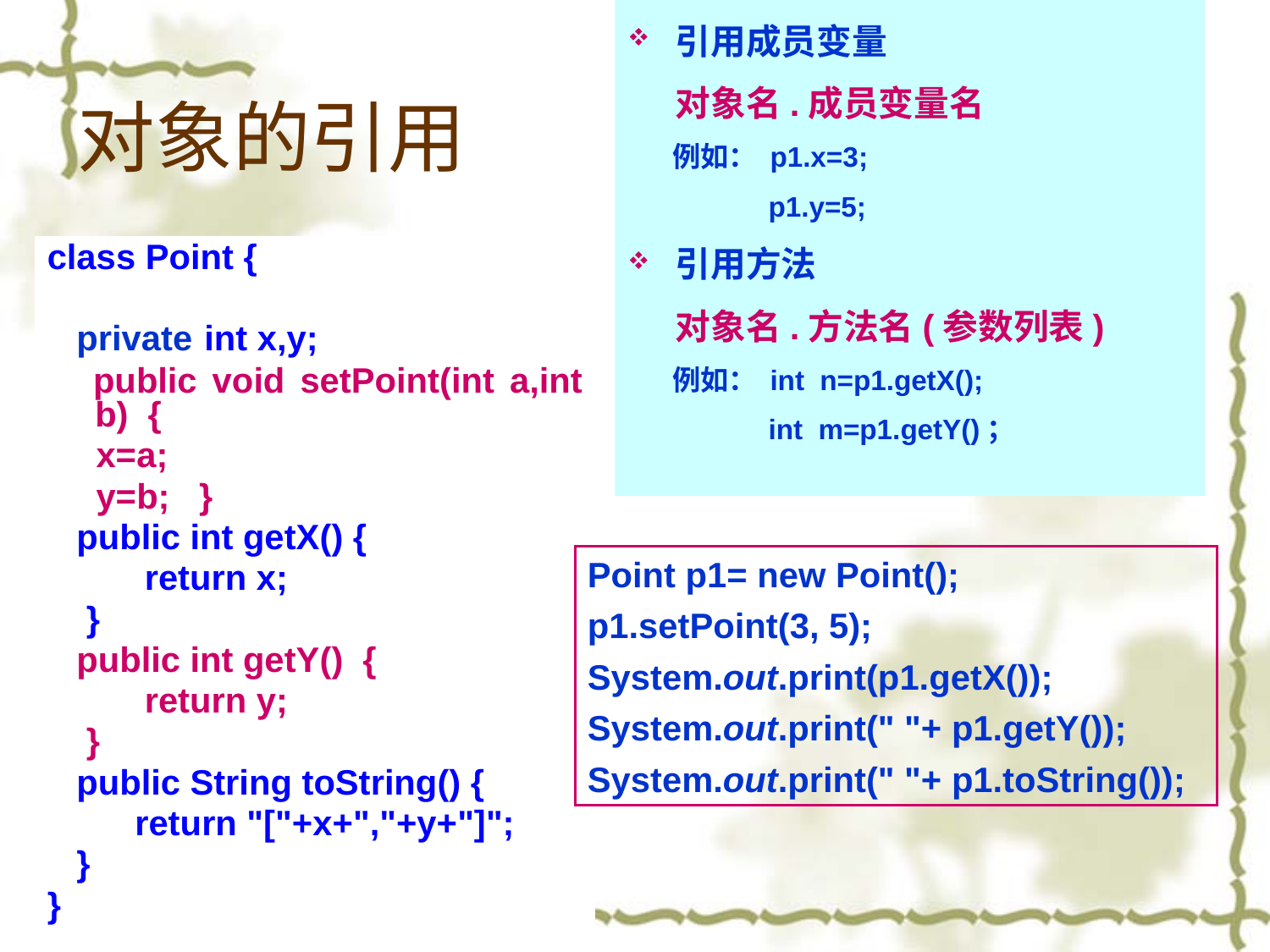

引用成员变量
	对象名.成员变量名
      例如： p1.x=3;
                  p1.y=5;
引用方法
	对象名.方法名(参数列表)
      例如： int  n=p1.getX();
                  int  m=p1.getY()；
# 对象的引用
class Point {
   private int x,y;
   public void setPoint(int a,int b)  {
     x=a;
     y=b;   }
   public int getX() {
          return x;
    }
   public int getY()  {
          return y;
    }
   public String toString() {
         return "["+x+","+y+"]";
   }
}
Point p1= new Point();
p1.setPoint(3, 5);
System.out.print(p1.getX());
System.out.print(" "+ p1.getY());
System.out.print(" "+ p1.toString());